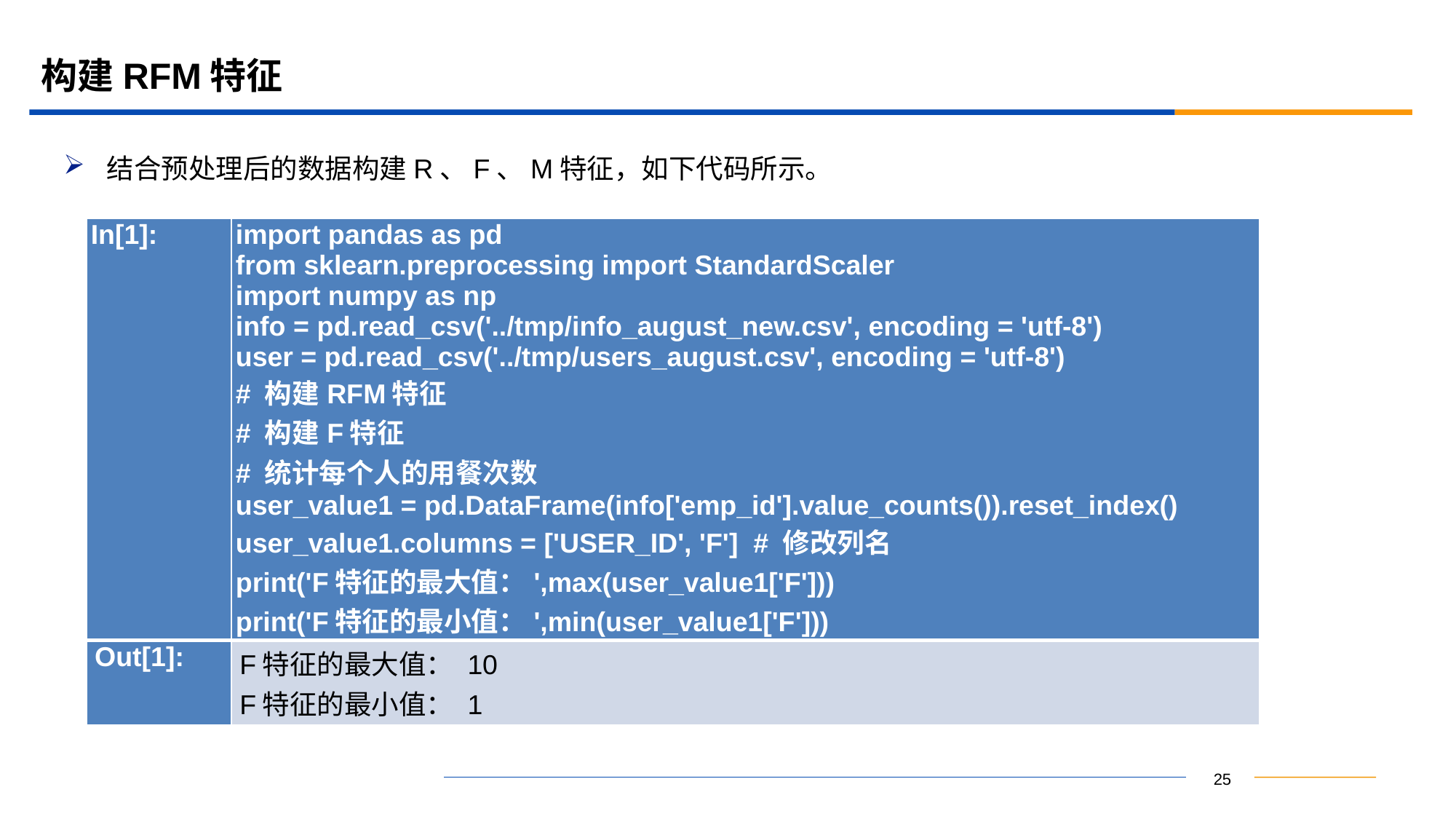

# 构建RFM特征
结合预处理后的数据构建R、F、M特征，如下代码所示。
| In[1]: | import pandas as pd from sklearn.preprocessing import StandardScaler import numpy as np info = pd.read\_csv('../tmp/info\_august\_new.csv', encoding = 'utf-8') user = pd.read\_csv('../tmp/users\_august.csv', encoding = 'utf-8') # 构建RFM特征 # 构建F特征 # 统计每个人的用餐次数 user\_value1 = pd.DataFrame(info['emp\_id'].value\_counts()).reset\_index() user\_value1.columns = ['USER\_ID', 'F'] # 修改列名 print('F特征的最大值：',max(user\_value1['F'])) print('F特征的最小值：',min(user\_value1['F'])) |
| --- | --- |
| Out[1]: | F特征的最大值： 10 F特征的最小值： 1 |